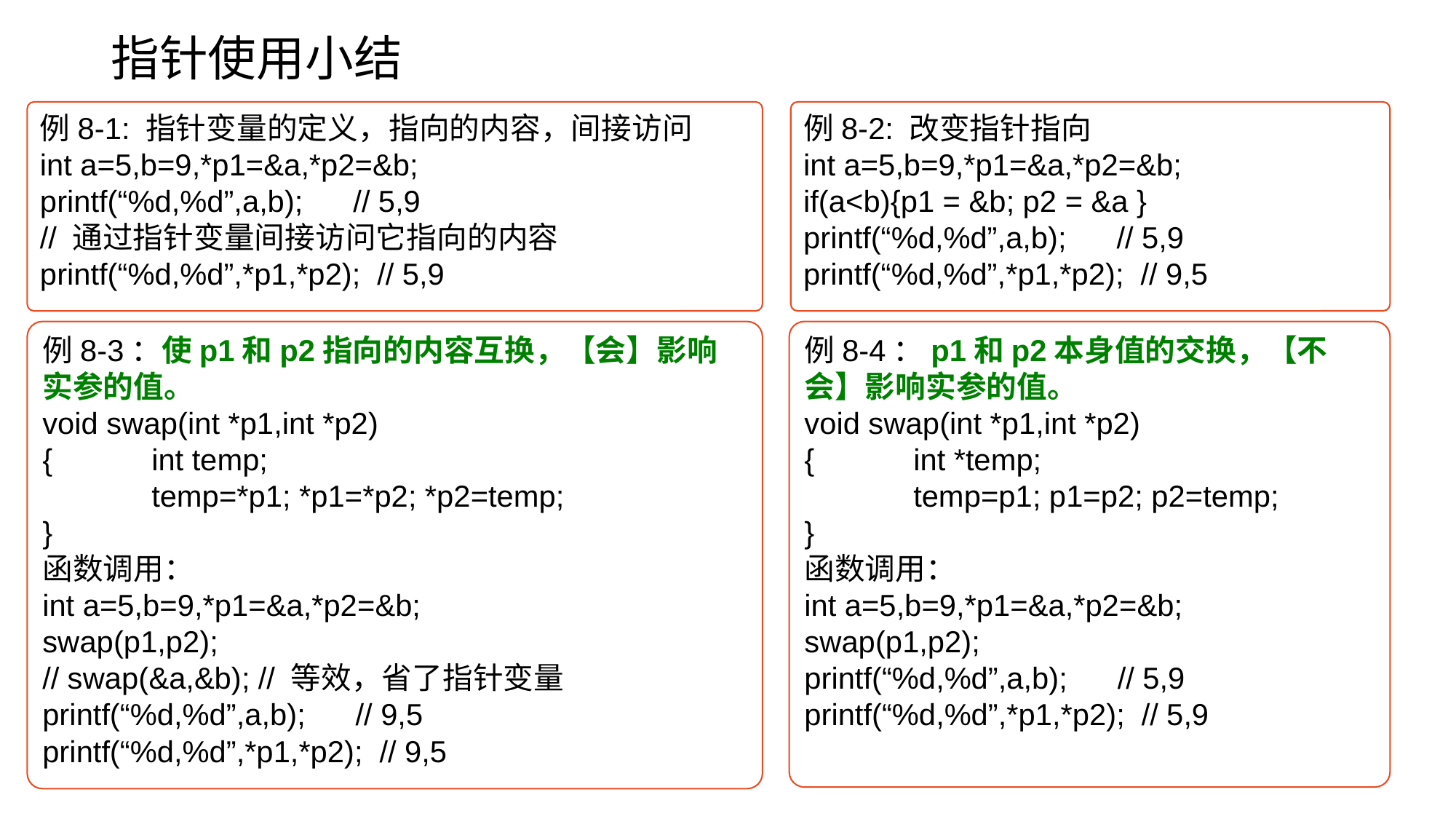

# 指针使用小结
例8-1: 指针变量的定义，指向的内容，间接访问
int a=5,b=9,*p1=&a,*p2=&b;
printf(“%d,%d”,a,b);      // 5,9
// 通过指针变量间接访问它指向的内容
printf(“%d,%d”,*p1,*p2);  // 5,9
例8-2: 改变指针指向
int a=5,b=9,*p1=&a,*p2=&b;
if(a<b){p1 = &b; p2 = &a }
printf(“%d,%d”,a,b);      // 5,9
printf(“%d,%d”,*p1,*p2);  // 9,5
例8-3：使p1和p2指向的内容互换，【会】影响实参的值。
void swap(int *p1,int *p2)
{	int temp;
	temp=*p1; *p1=*p2; *p2=temp;
}
函数调用：
int a=5,b=9,*p1=&a,*p2=&b;
swap(p1,p2);
// swap(&a,&b); // 等效，省了指针变量
printf(“%d,%d”,a,b);      // 9,5
printf(“%d,%d”,*p1,*p2);  // 9,5
例8-4：p1和p2本身值的交换，【不会】影响实参的值。
void swap(int *p1,int *p2)
{	int *temp;
	temp=p1; p1=p2; p2=temp;
}
函数调用：
int a=5,b=9,*p1=&a,*p2=&b;
swap(p1,p2);
printf(“%d,%d”,a,b);      // 5,9
printf(“%d,%d”,*p1,*p2);  // 5,9
12